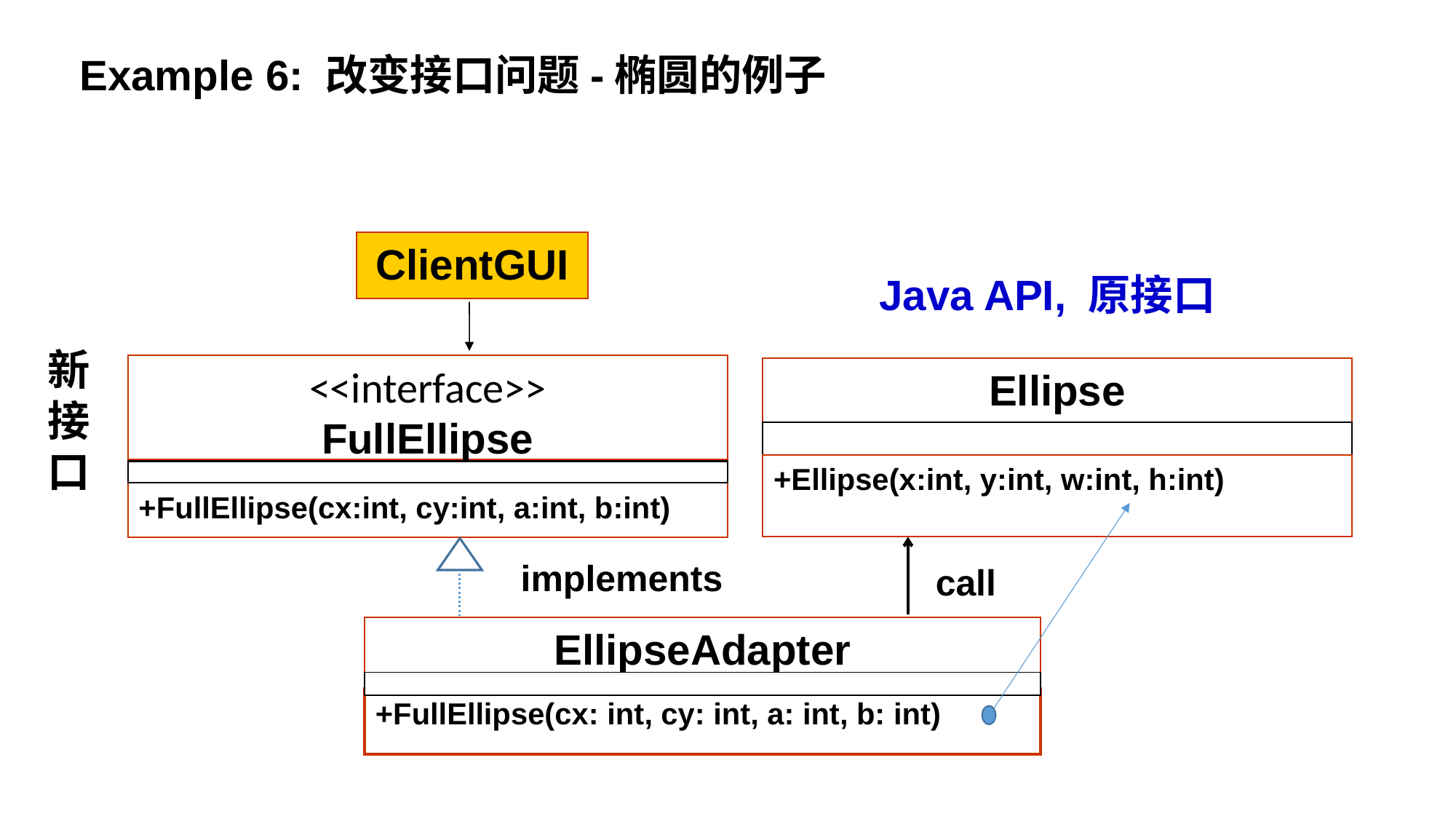

Example 6: 改变接口问题-椭圆的例子
ClientGUI
Java API, 原接口

新
接
口
<<interface>>
FullEllipse
Ellipse

+Ellipse(x:int, y:int, w:int, h:int)

+FullEllipse(cx:int, cy:int, a:int, b:int)

implements
call
EllipseAdapter

+FullEllipse(cx: int, cy: int, a: int, b: int)